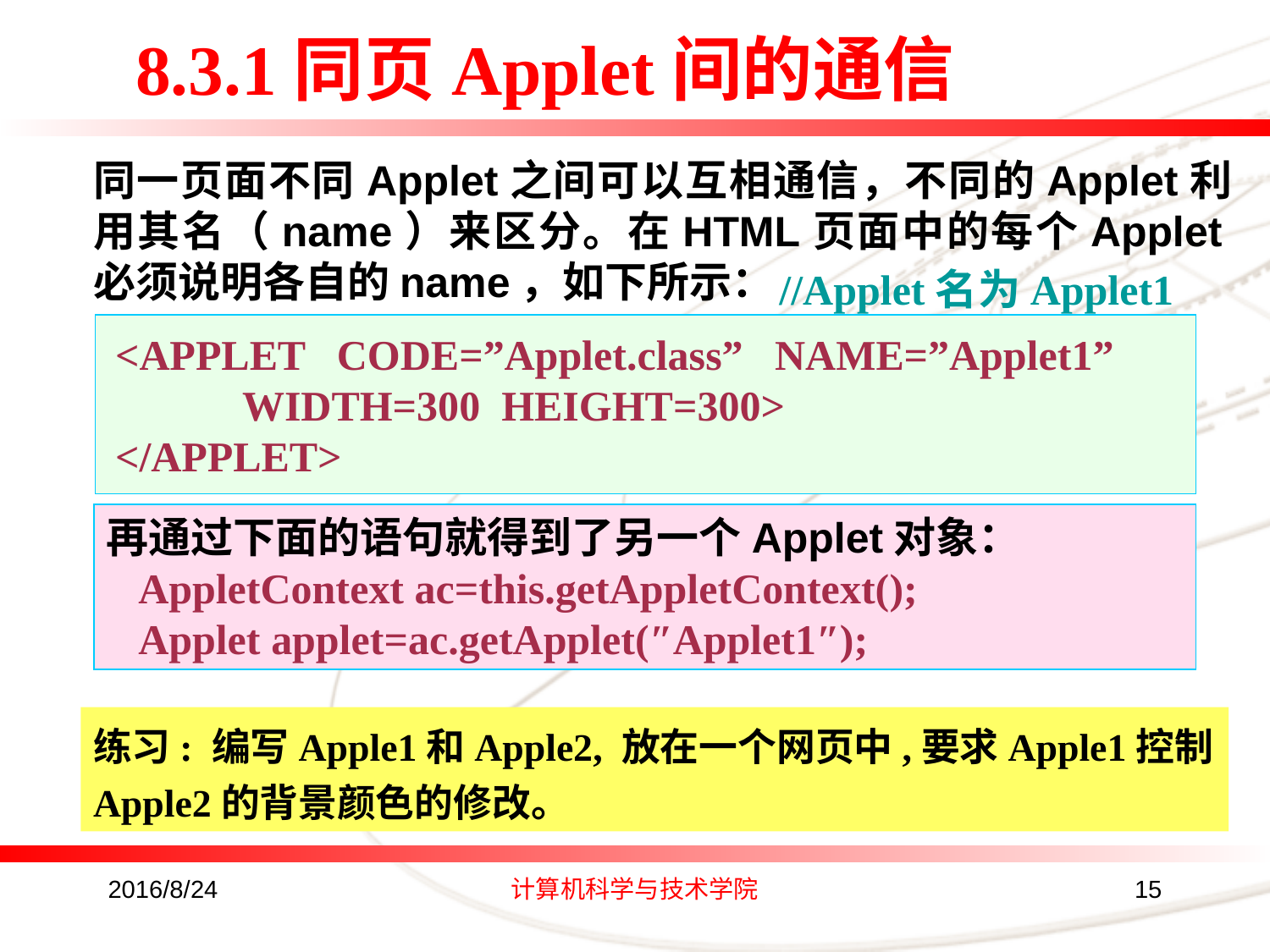

8.3.1同页Applet间的通信

同一页面不同Applet之间可以互相通信，不同的Applet利用其名（name）来区分。在HTML页面中的每个Applet必须说明各自的name，如下所示：
//Applet名为Applet1
<APPLET   CODE=”Applet.class”   NAME=”Applet1”
	WIDTH=300  HEIGHT=300>
</APPLET>
再通过下面的语句就得到了另一个Applet对象：
   AppletContext ac=this.getAppletContext();
   Applet applet=ac.getApplet(″Applet1″);
练习: 编写Apple1和Apple2, 放在一个网页中,要求Apple1控制Apple2的背景颜色的修改。
2016/8/24
计算机科学与技术学院
15